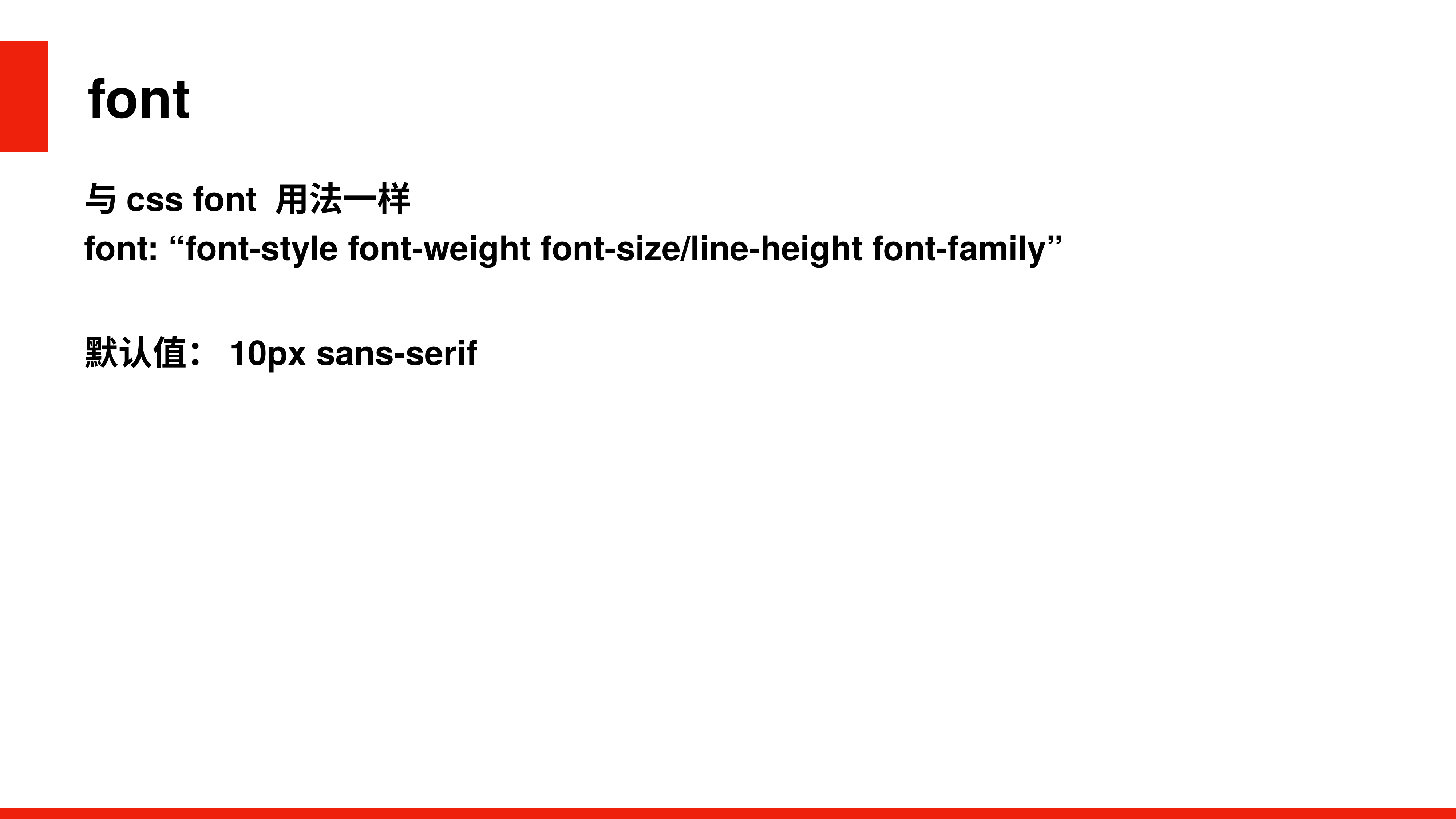

font
与css font 用法一样
font: “font-style font-weight font-size/line-height font-family”
默认值：10px sans-serif
31